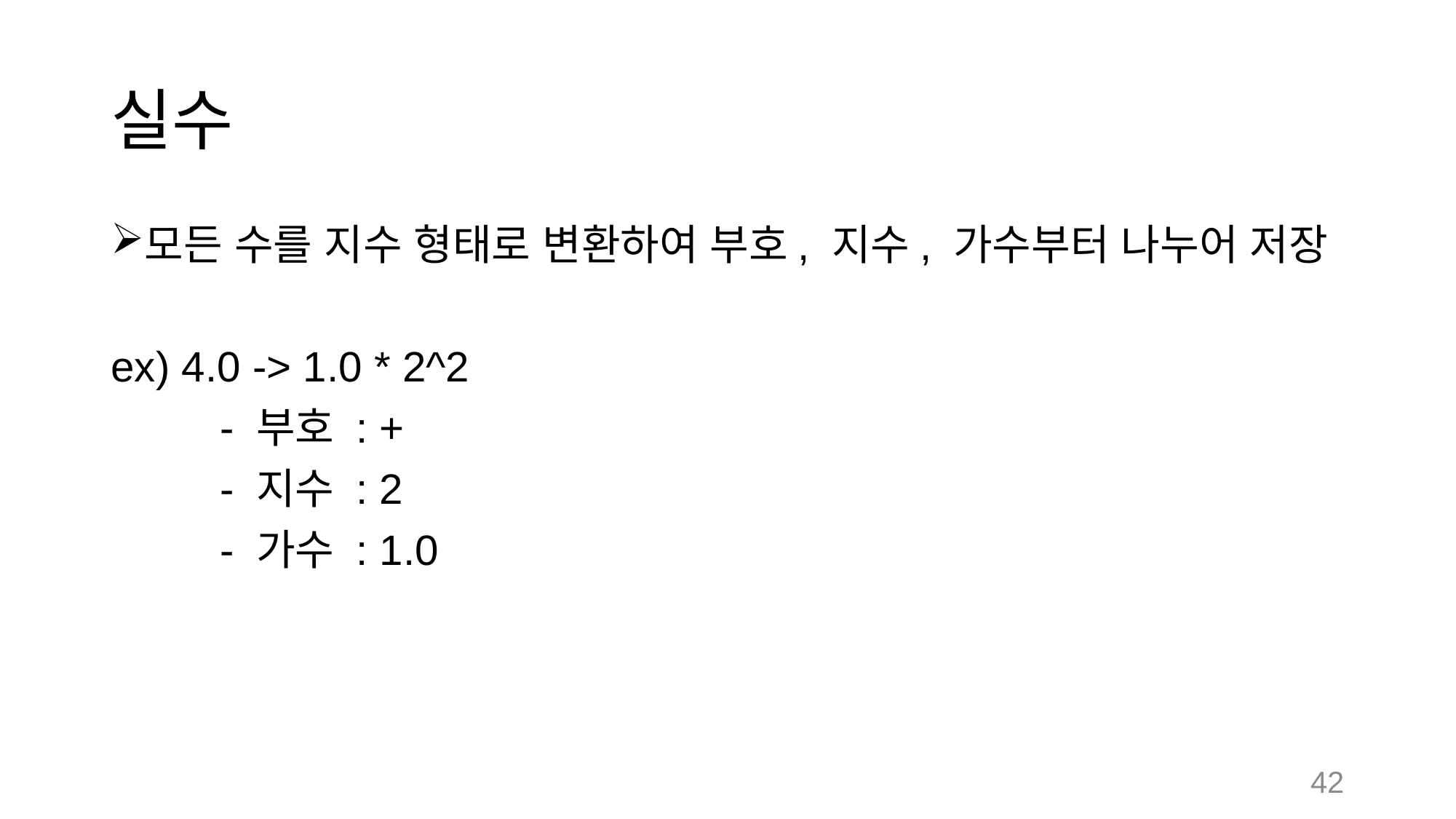

# 실수
모든 수를 지수 형태로 변환하여 부호, 지수, 가수부터 나누어 저장

ex) 4.0 -> 1.0 * 2^2
	- 부호 : +
	- 지수 : 2
	- 가수 : 1.0
42